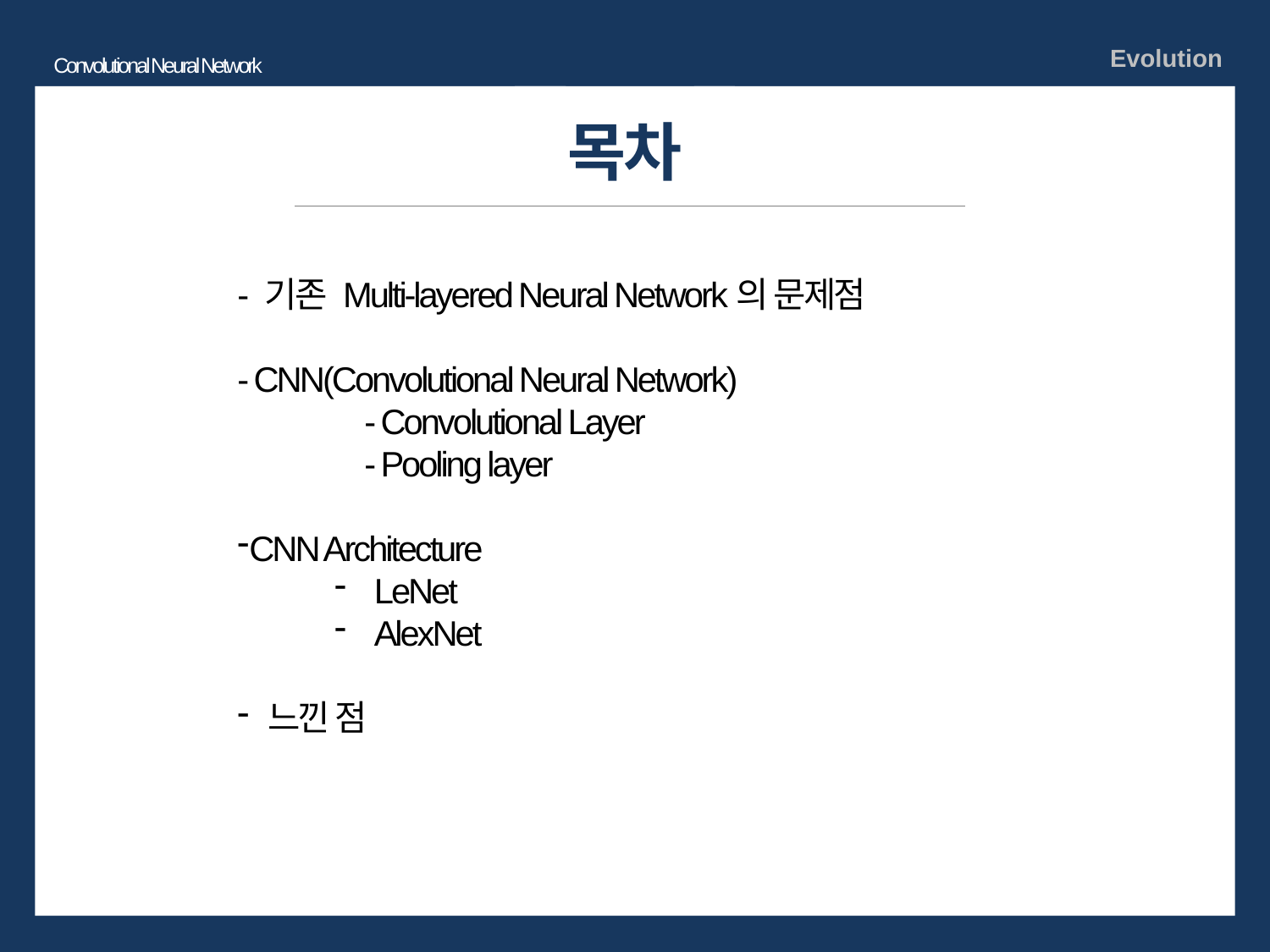

Evolution
Convolutional Neural Network

목차
- 기존 Multi-layered Neural Network의 문제점

- CNN(Convolutional Neural Network)
	- Convolutional Layer
	- Pooling layer

CNN Architecture
 LeNet
 AlexNet

 느낀 점
우클릭 그림바꾸기로
그림바꿔주세요